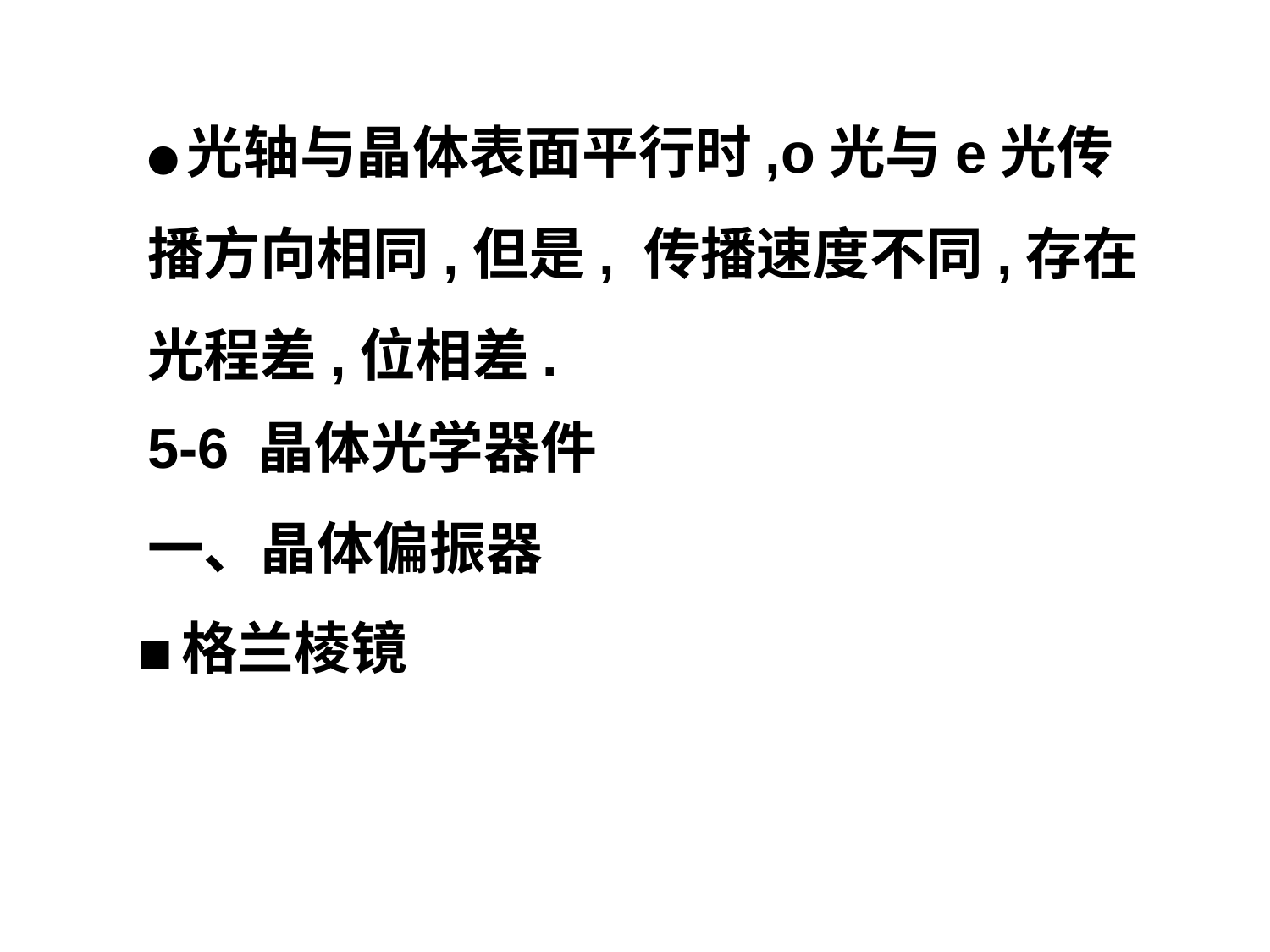

●光轴与晶体表面平行时,o光与e光传播方向相同,但是, 传播速度不同,存在光程差,位相差.
5-6 晶体光学器件
一、晶体偏振器
■格兰棱镜